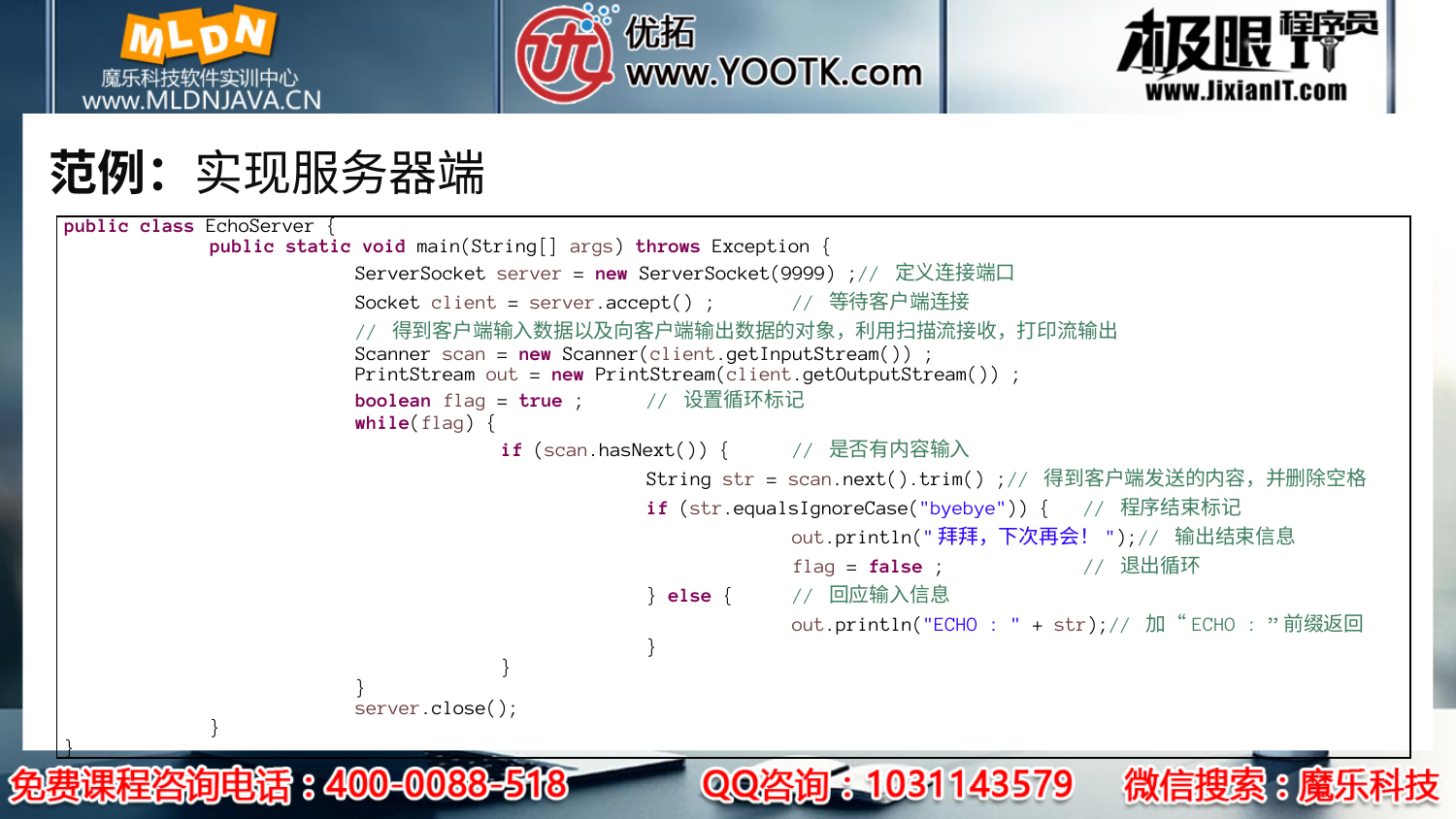

# 范例：实现服务器端
| public class EchoServer { public static void main(String[] args) throws Exception { ServerSocket server = new ServerSocket(9999) ;// 定义连接端口 Socket client = server.accept() ; // 等待客户端连接 // 得到客户端输入数据以及向客户端输出数据的对象，利用扫描流接收，打印流输出 Scanner scan = new Scanner(client.getInputStream()) ; PrintStream out = new PrintStream(client.getOutputStream()) ; boolean flag = true ; // 设置循环标记 while(flag) { if (scan.hasNext()) { // 是否有内容输入 String str = scan.next().trim() ;// 得到客户端发送的内容，并删除空格 if (str.equalsIgnoreCase("byebye")) { // 程序结束标记 out.println("拜拜，下次再会！");// 输出结束信息 flag = false ; // 退出循环 } else { // 回应输入信息 out.println("ECHO : " + str);// 加“ECHO : ”前缀返回 } } } server.close(); } } |
| --- |